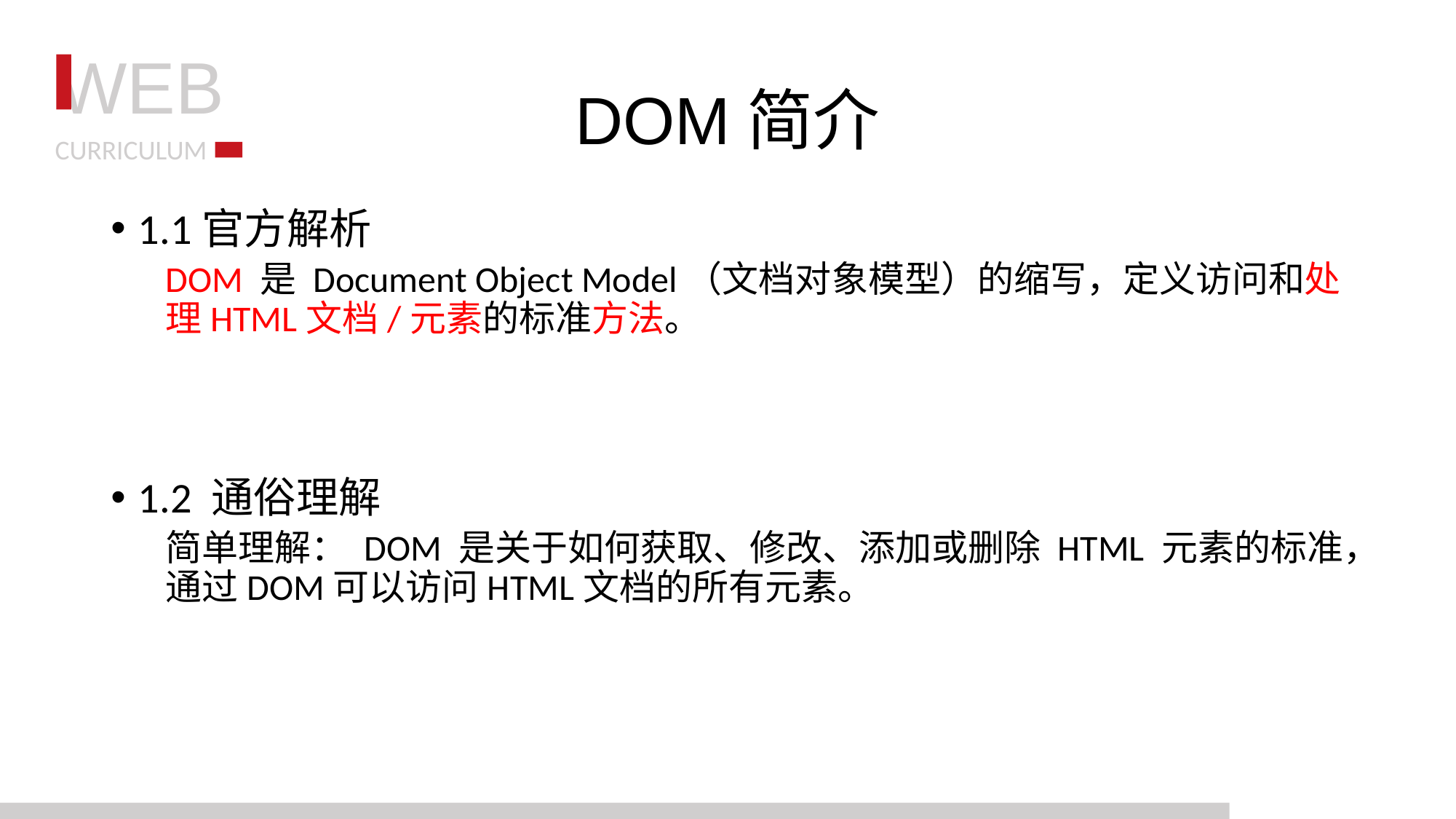

# DOM简介
1.1官方解析
DOM 是 Document Object Model（文档对象模型）的缩写，定义访问和处理HTML文档/元素的标准方法。

1.2 通俗理解
简单理解： DOM 是关于如何获取、修改、添加或删除 HTML 元素的标准，通过DOM可以访问HTML文档的所有元素。